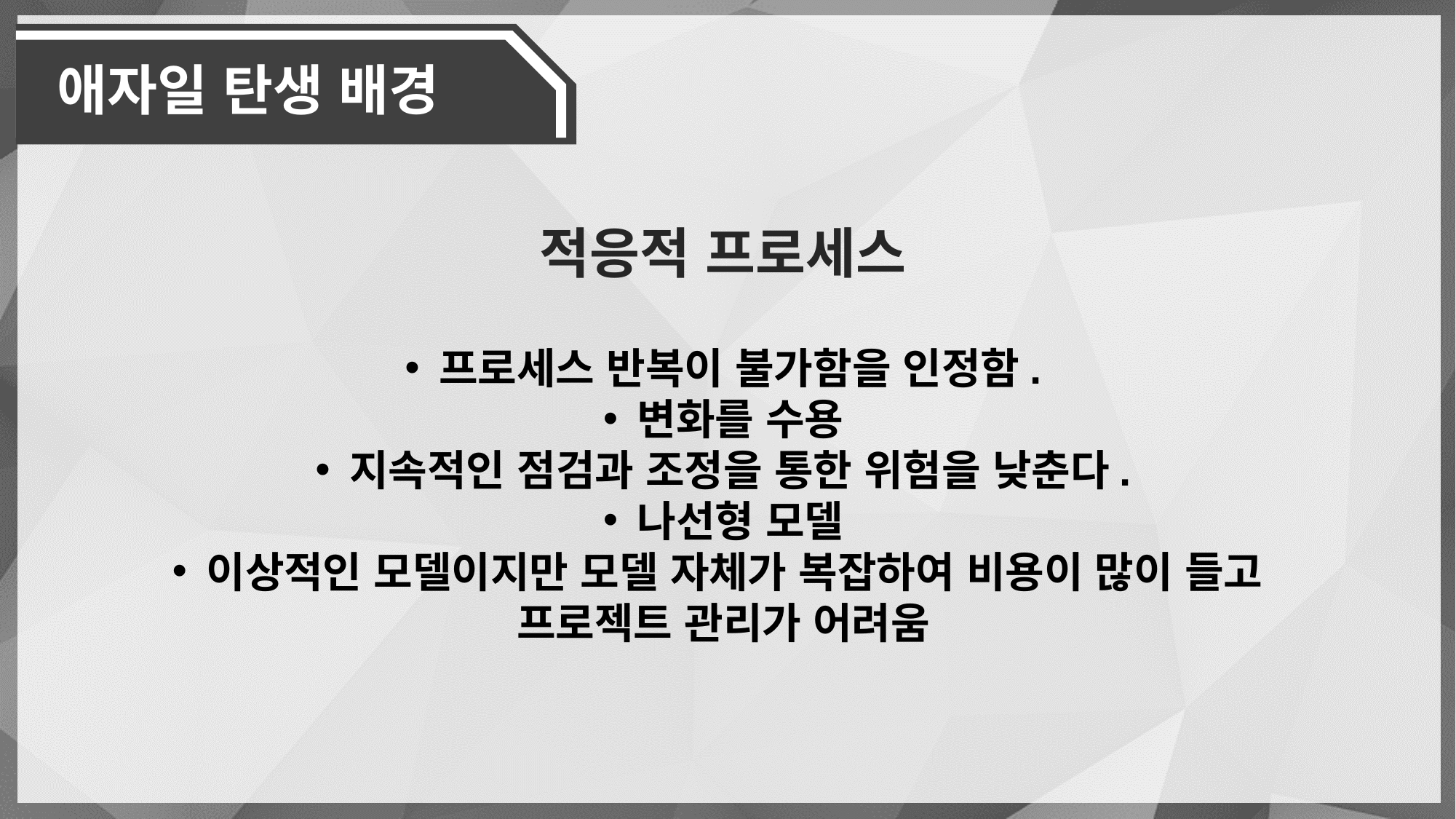

애자일 탄생 배경
적응적 프로세스
프로세스 반복이 불가함을 인정함.
변화를 수용
지속적인 점검과 조정을 통한 위험을 낮춘다.
나선형 모델
이상적인 모델이지만 모델 자체가 복잡하여 비용이 많이 들고
프로젝트 관리가 어려움